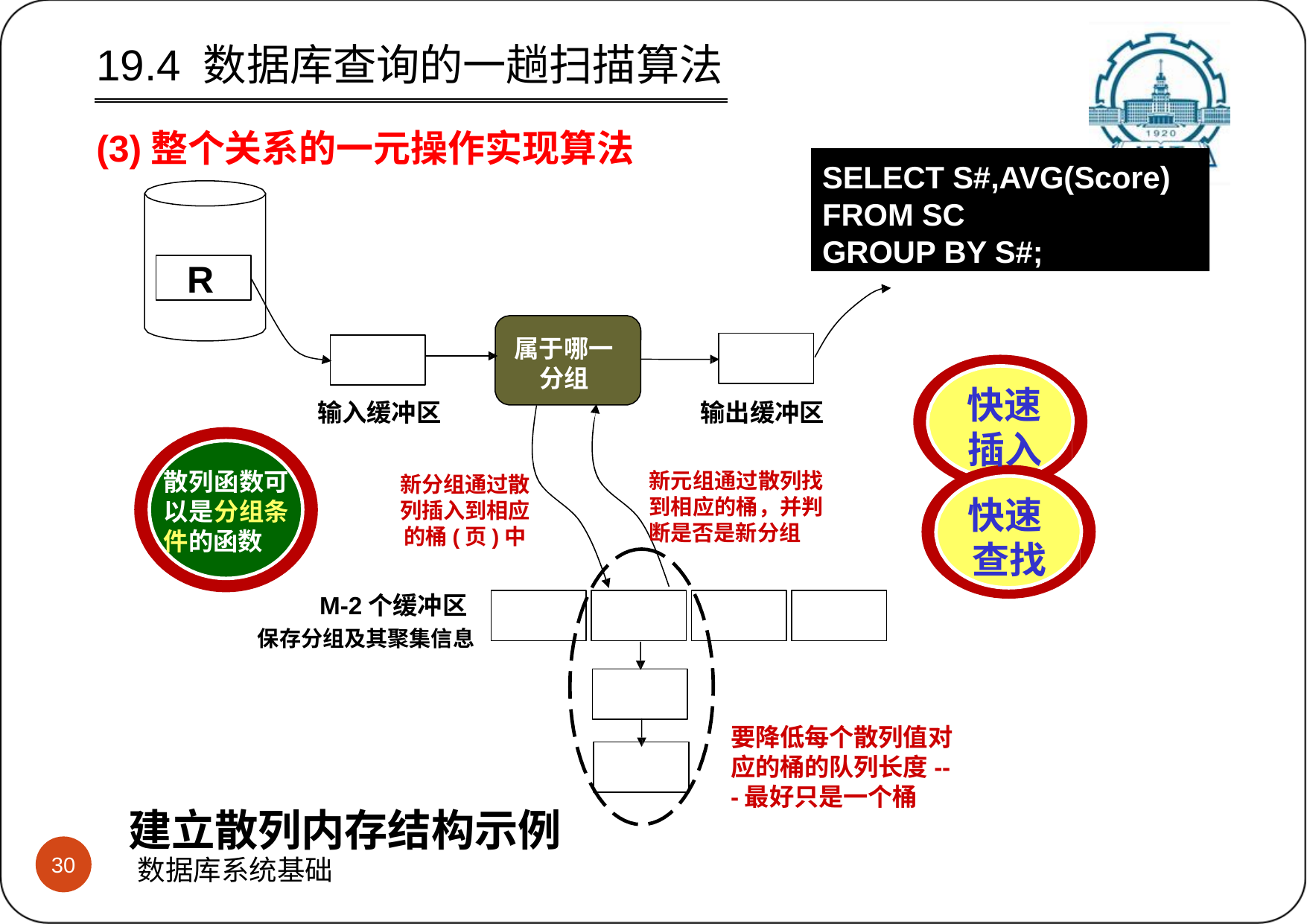

19.4 数据库查询的一趟扫描算法
(3)整个关系的一元操作实现算法

SELECT S#,AVG(Score) FROM SC
GROUP BY S#;

R

属于哪一 分组

快速 插入
快速 查找
输入缓冲区
输出缓冲区

散列函数可 以是分组条 件的函数
新元组通过散列找 到相应的桶，并判 断是否是新分组
新分组通过散 列插入到相应 的桶(页)中

M-2个缓冲区
保存分组及其聚集信息

要降低每个散列值对 应的桶的队列长度--
-最好只是一个桶

建立散列内存结构示例